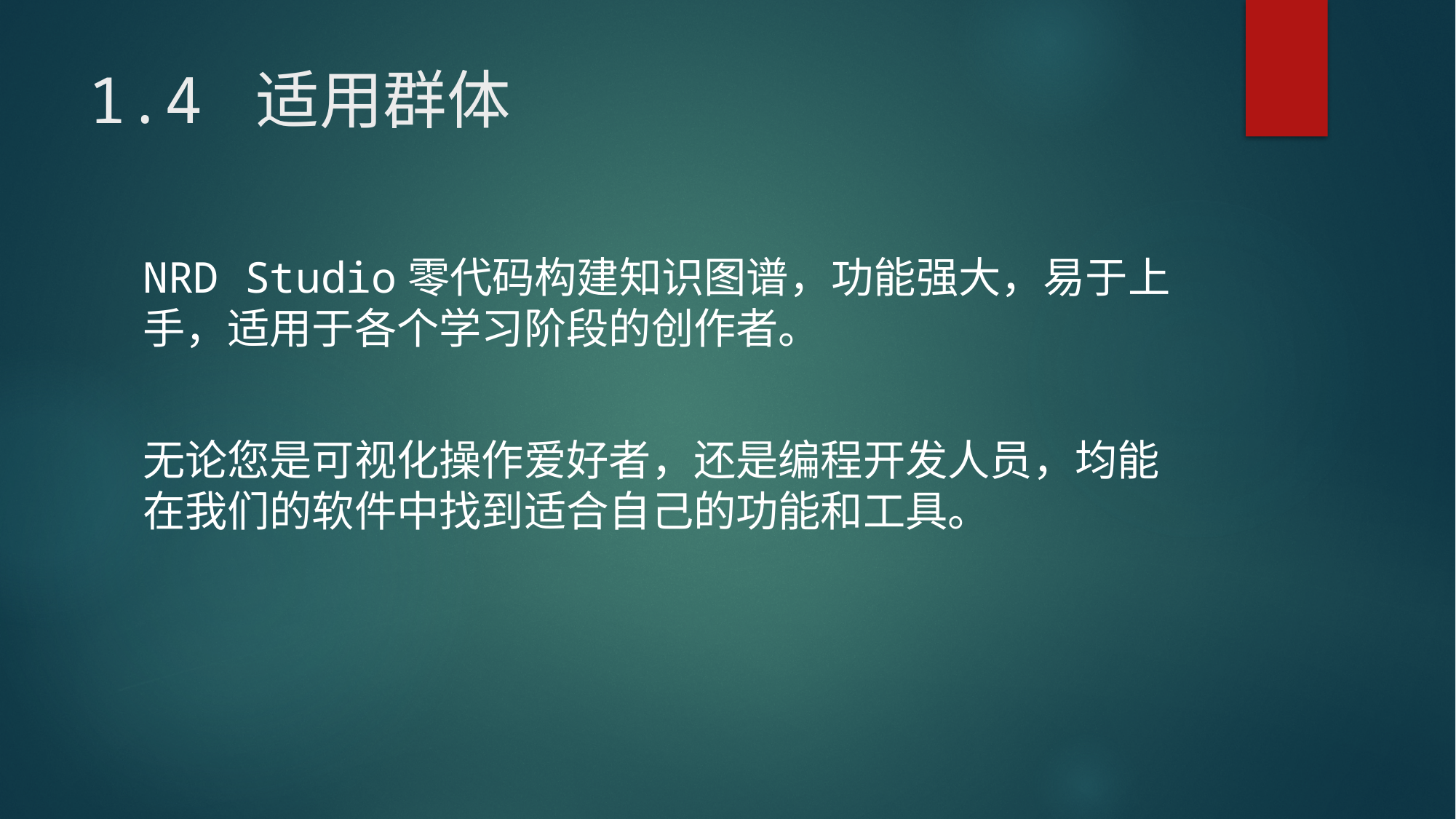

# 1.4 适用群体
NRD Studio零代码构建知识图谱，功能强大，易于上手，适用于各个学习阶段的创作者。

无论您是可视化操作爱好者，还是编程开发人员，均能在我们的软件中找到适合自己的功能和工具。